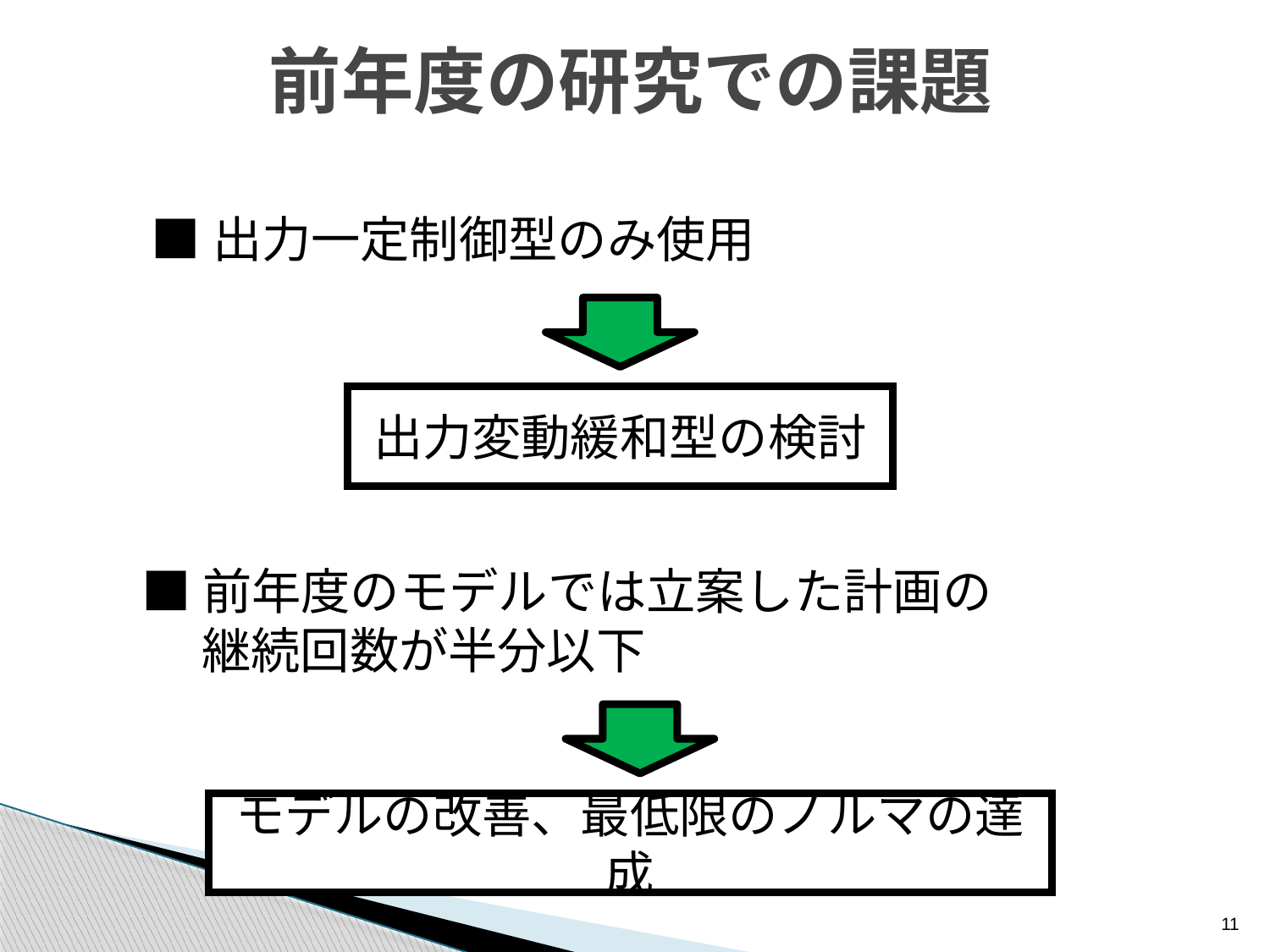

# 前年度の研究での課題
■出力一定制御型のみ使用

出力変動緩和型の検討
■前年度のモデルでは立案した計画の
　 継続回数が半分以下

モデルの改善、最低限のノルマの達成
11